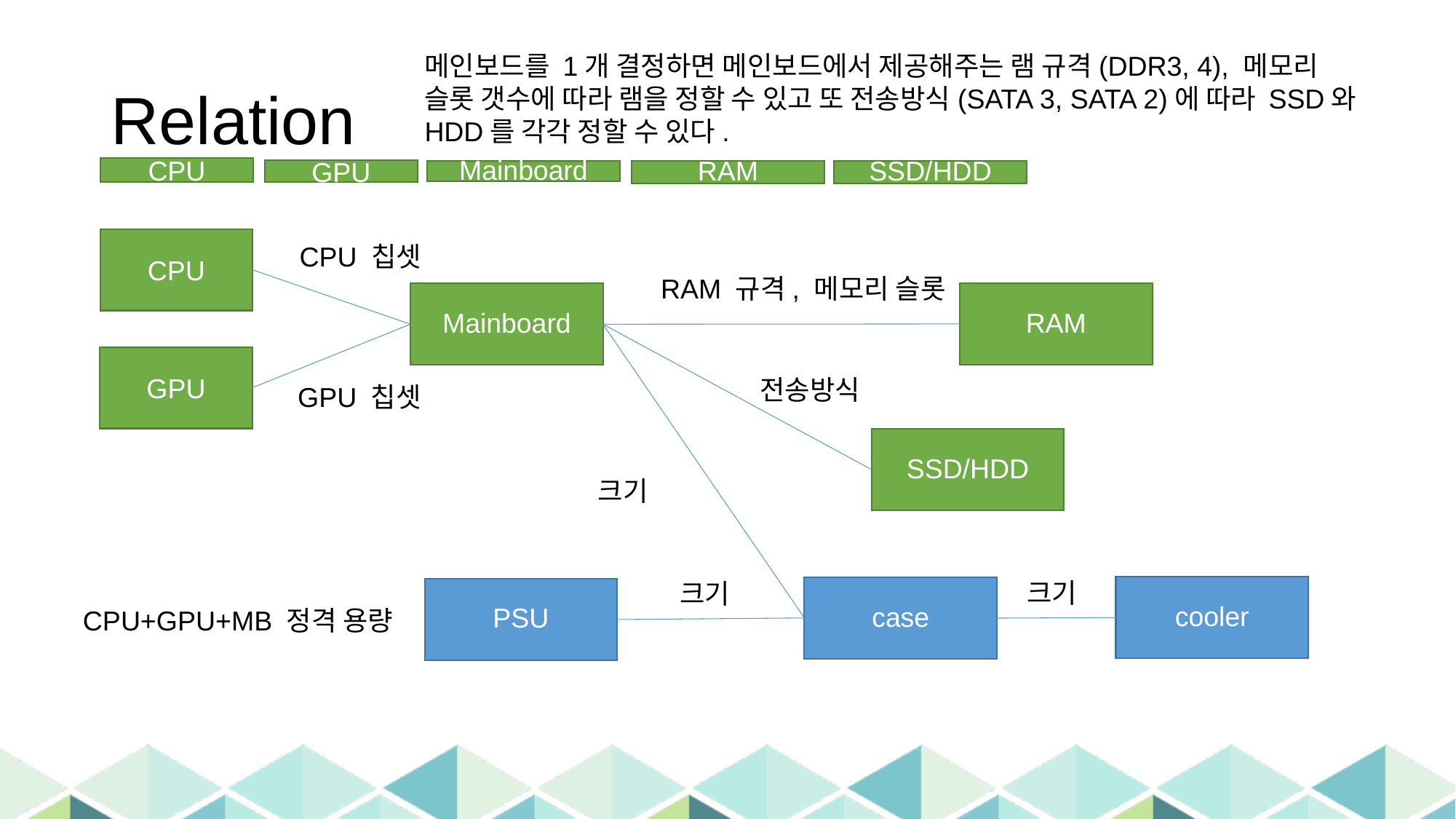

메인보드를 1개 결정하면 메인보드에서 제공해주는 램 규격(DDR3, 4), 메모리
슬롯 갯수에 따라 램을 정할 수 있고 또 전송방식(SATA 3, SATA 2)에 따라 SSD와
HDD를 각각 정할 수 있다.
# Relation
CPU
GPU
RAM
SSD/HDD
Mainboard
CPU
CPU 칩셋
RAM 규격, 메모리 슬롯
RAM
Mainboard
GPU
전송방식
GPU 칩셋
SSD/HDD
크기
크기
크기
cooler
case
PSU
CPU+GPU+MB 정격 용량